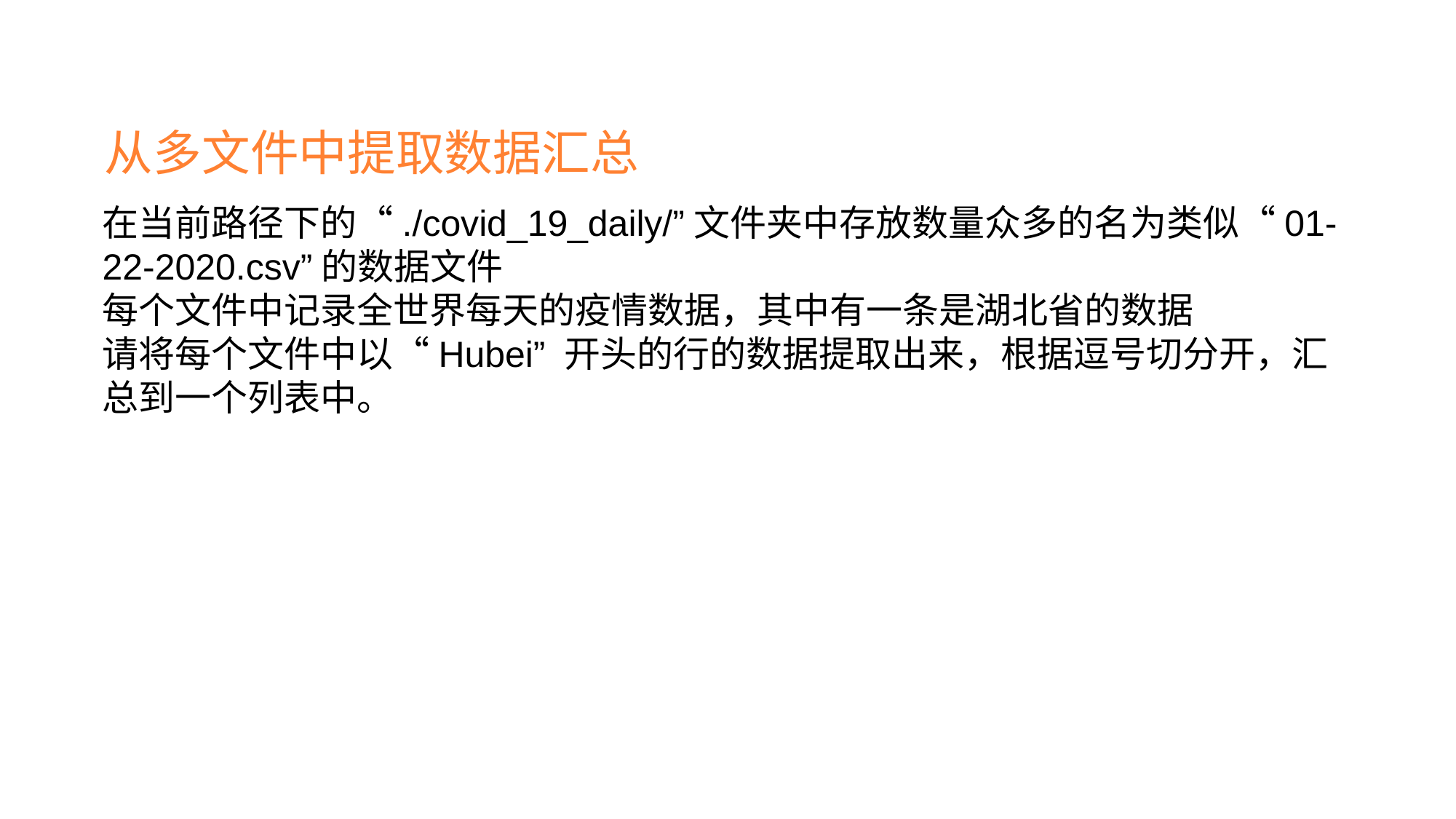

从多文件中提取数据汇总
在当前路径下的“./covid_19_daily/”文件夹中存放数量众多的名为类似“01-22-2020.csv”的数据文件
每个文件中记录全世界每天的疫情数据，其中有一条是湖北省的数据
请将每个文件中以“Hubei” 开头的行的数据提取出来，根据逗号切分开，汇总到一个列表中。